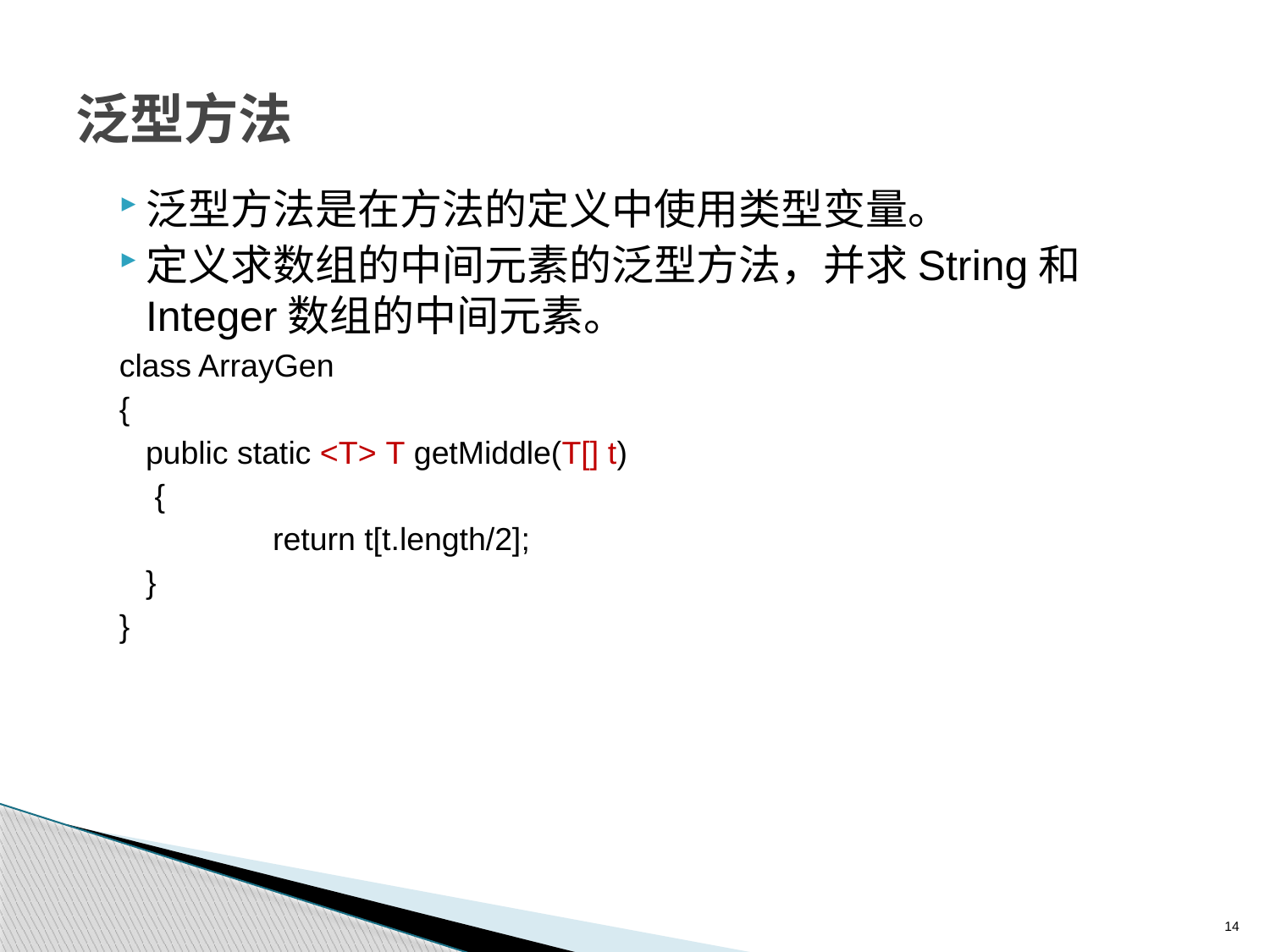

# 泛型方法
泛型方法是在方法的定义中使用类型变量。
定义求数组的中间元素的泛型方法，并求String和Integer数组的中间元素。
class ArrayGen
{
	public static <T> T getMiddle(T[] t)
    {
		return t[t.length/2];
	}
}
14